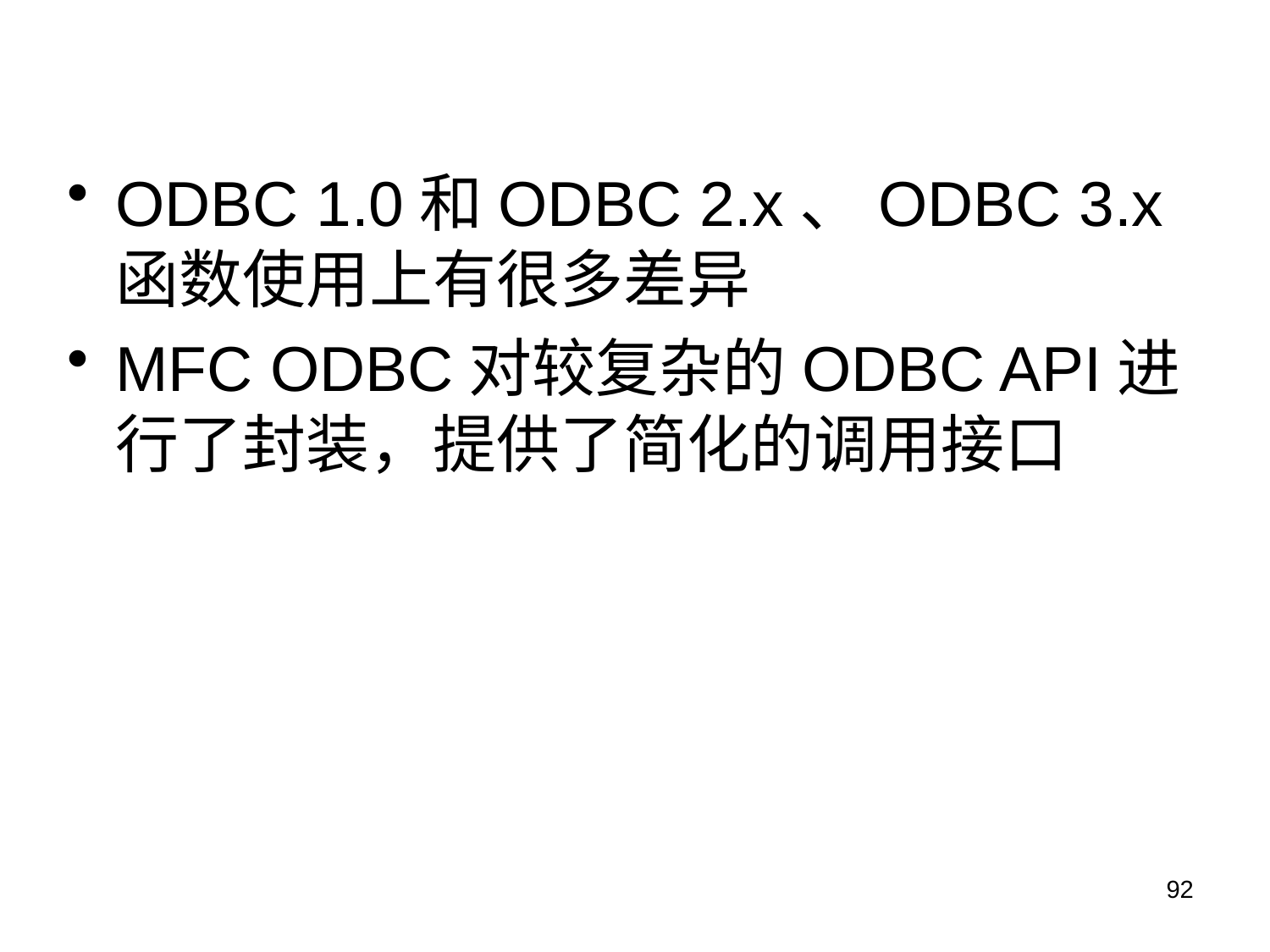

ODBC 1.0和ODBC 2.x、ODBC 3.x函数使用上有很多差异
MFC ODBC对较复杂的ODBC API进行了封装，提供了简化的调用接口

92